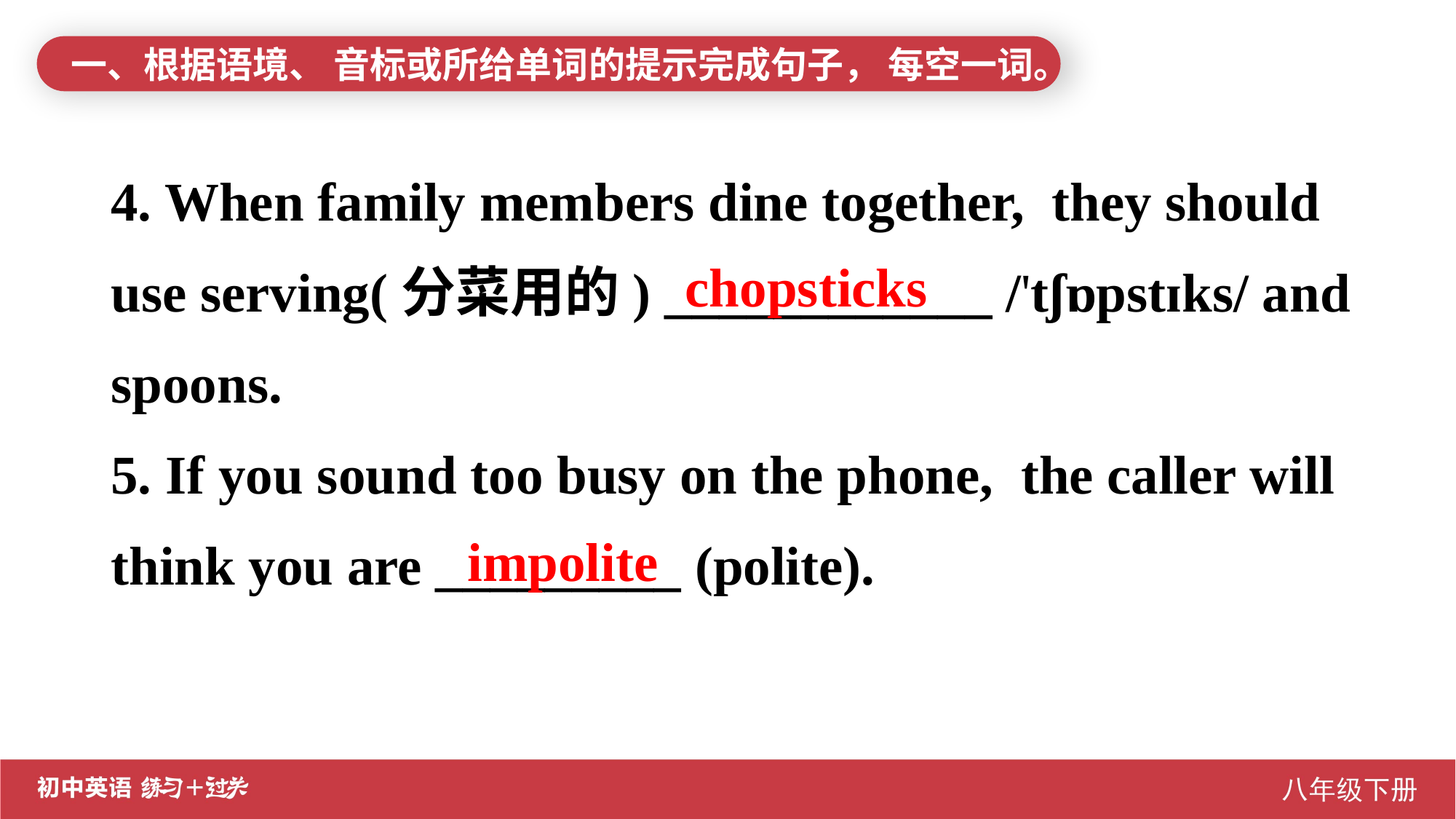

一、根据语境、 音标或所给单词的提示完成句子， 每空一词。
4. When family members dine together,  they should use serving(分菜用的) ____________ /'tʃɒpstɪks/ and spoons.
5. If you sound too busy on the phone,  the caller will think you are _________ (polite).
chopsticks
impolite